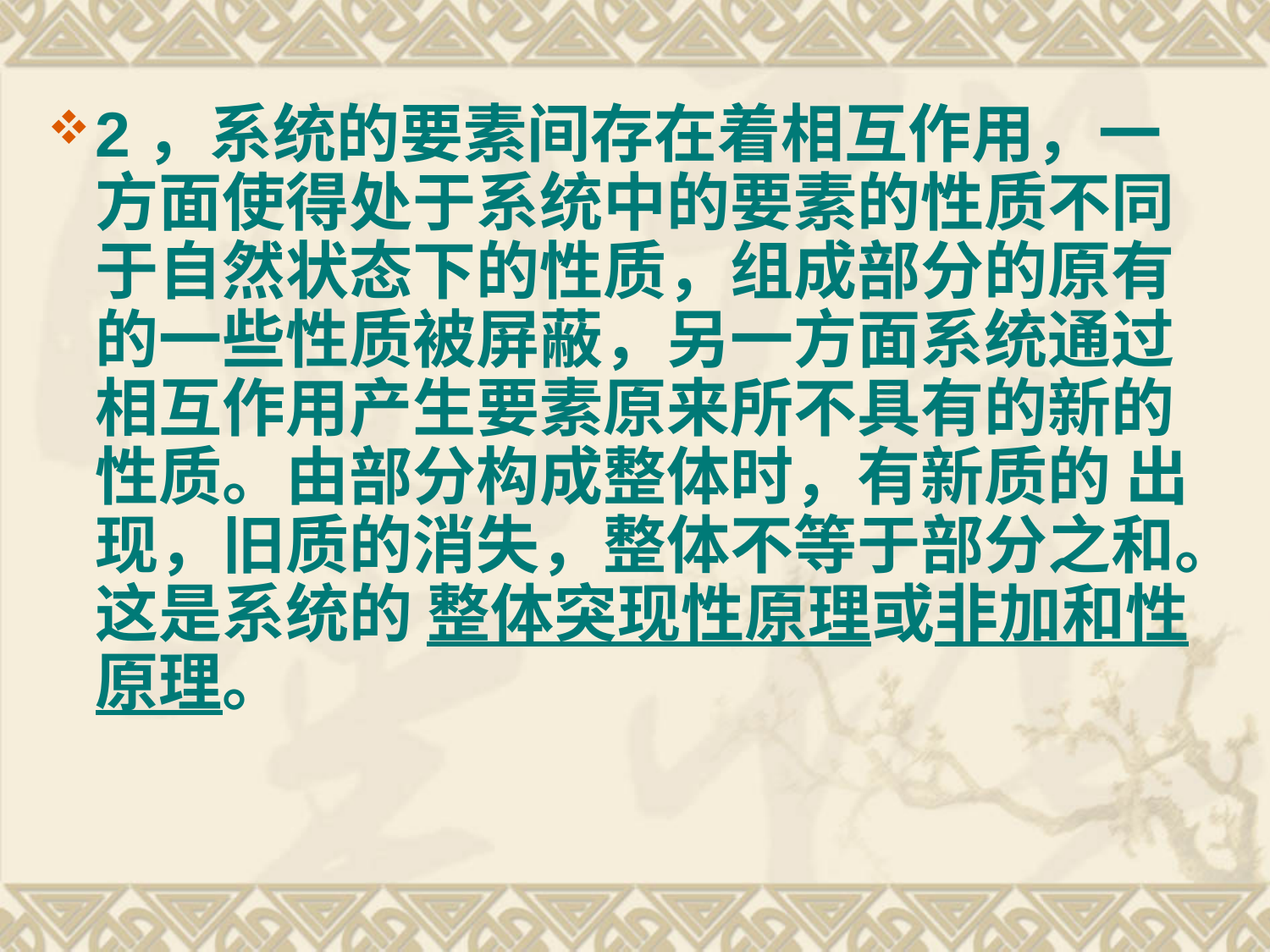

2，系统的要素间存在着相互作用，一方面使得处于系统中的要素的性质不同于自然状态下的性质，组成部分的原有的一些性质被屏蔽，另一方面系统通过相互作用产生要素原来所不具有的新的性质。由部分构成整体时，有新质的 出现，旧质的消失，整体不等于部分之和。这是系统的 整体突现性原理或非加和性原理。